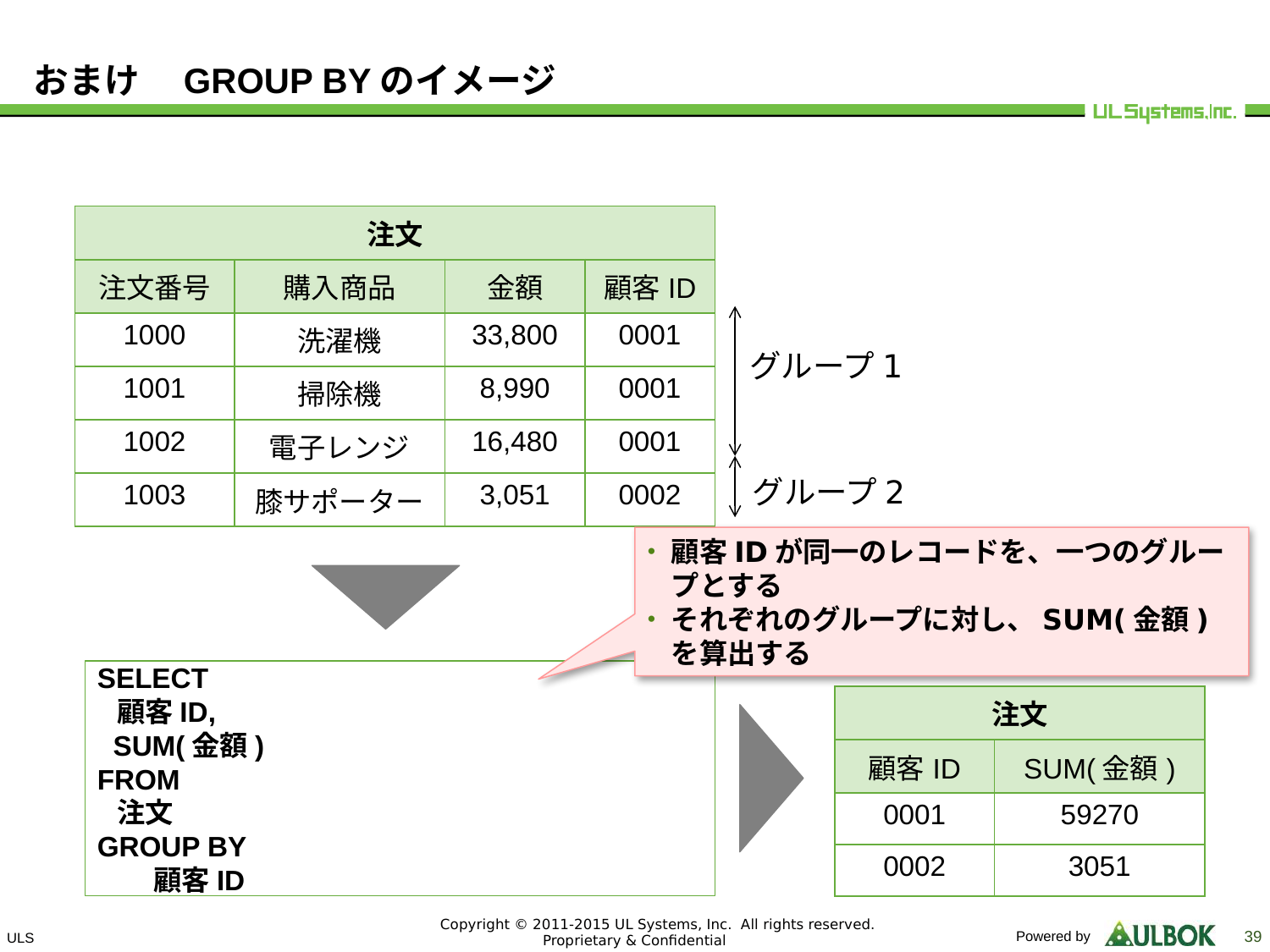

# おまけ　GROUP BYのイメージ

| 注文 |  |  |  |
| --- | --- | --- | --- |
| 注文番号 | 購入商品 | 金額 | 顧客ID |
| 1000 | 洗濯機 | 33,800 | 0001 |
| 1001 | 掃除機 | 8,990 | 0001 |
| 1002 | 電子レンジ | 16,480 | 0001 |
| 1003 | 膝サポーター | 3,051 | 0002 |
グループ1
グループ2
顧客IDが同一のレコードを、一つのグループとする
それぞれのグループに対し、SUM(金額)を算出する

SELECT
  顧客ID,
  SUM(金額)
FROM
  注文
GROUP BY
　　顧客ID
| 注文 |  |
| --- | --- |
| 顧客ID | SUM(金額) |
| 0001 | 59270 |
| 0002 | 3051 |